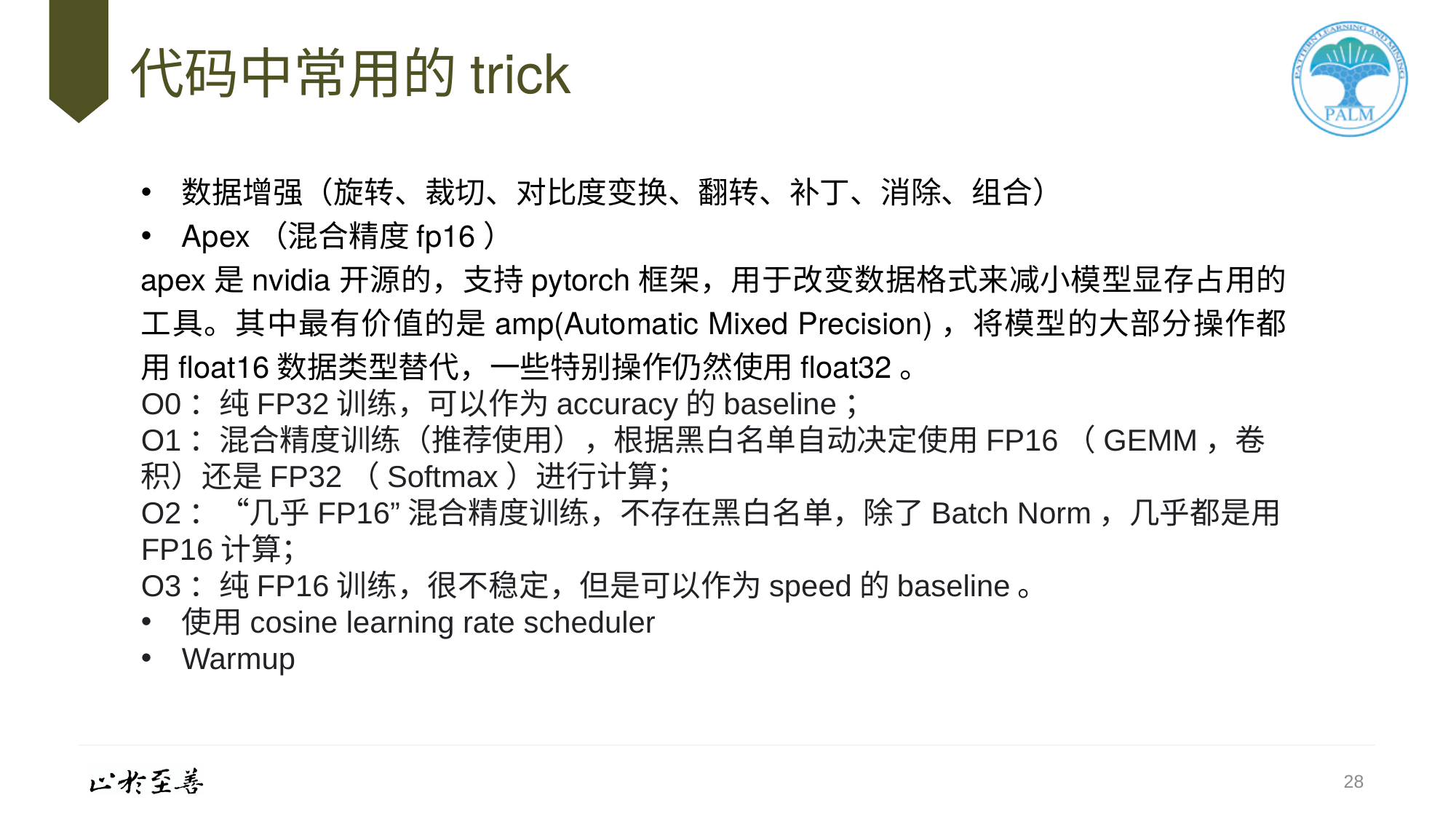

# 代码中常用的trick
数据增强（旋转、裁切、对比度变换、翻转、补丁、消除、组合）
Apex（混合精度fp16）
apex是nvidia开源的，支持pytorch框架，用于改变数据格式来减小模型显存占用的工具。其中最有价值的是amp(Automatic Mixed Precision)，将模型的大部分操作都用float16数据类型替代，一些特别操作仍然使用float32。
O0：纯FP32训练，可以作为accuracy的baseline；
O1：混合精度训练（推荐使用），根据黑白名单自动决定使用FP16（GEMM，卷积）还是FP32（Softmax）进行计算；
O2：“几乎FP16”混合精度训练，不存在黑白名单，除了Batch Norm，几乎都是用FP16计算；
O3：纯FP16训练，很不稳定，但是可以作为speed的baseline。
使用cosine learning rate scheduler
Warmup
28